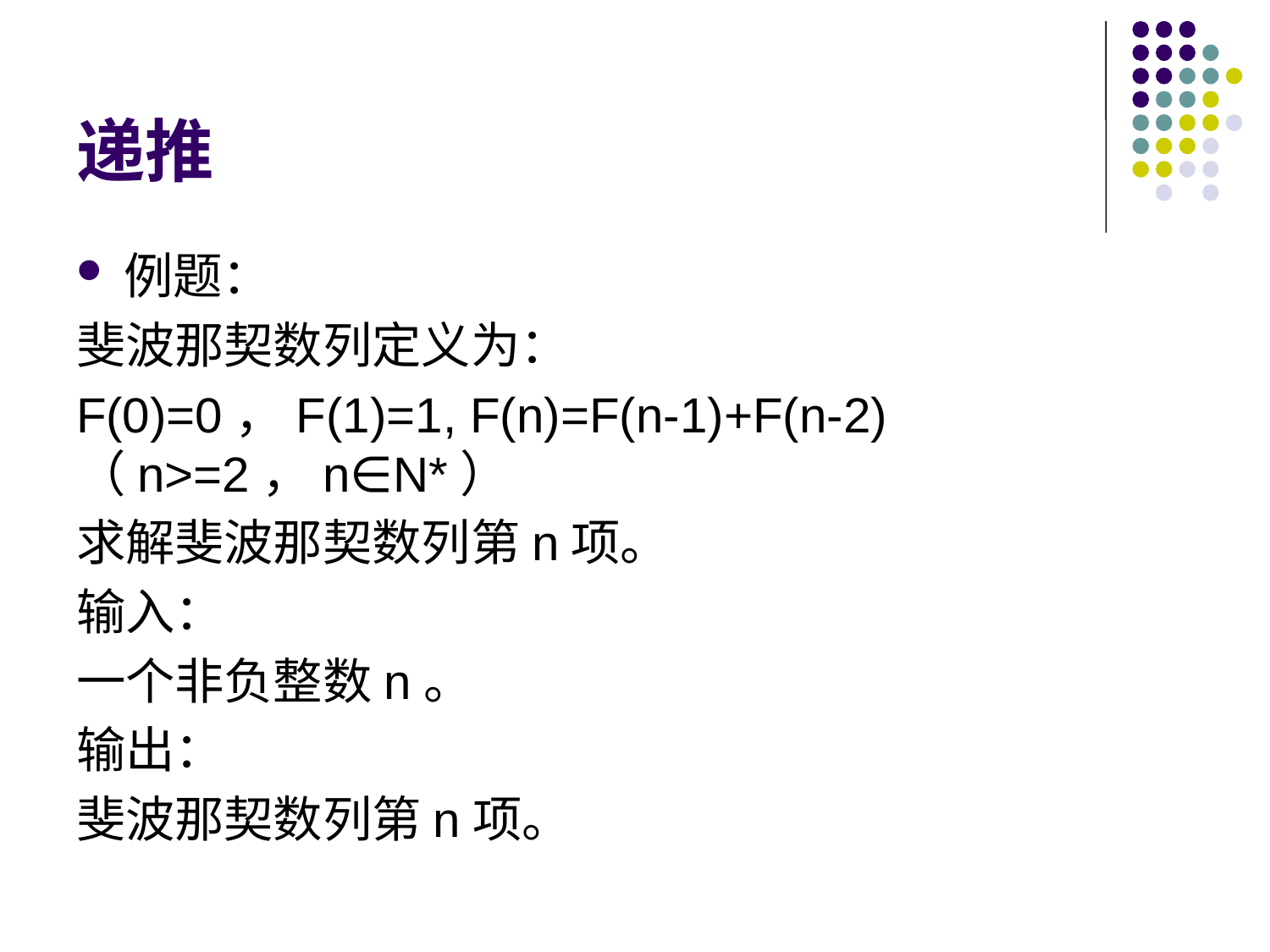

# 递推
例题：
斐波那契数列定义为：
F(0)=0，F(1)=1, F(n)=F(n-1)+F(n-2)（n>=2，n∈N*）
求解斐波那契数列第n项。
输入：
一个非负整数n。
输出：
斐波那契数列第n项。